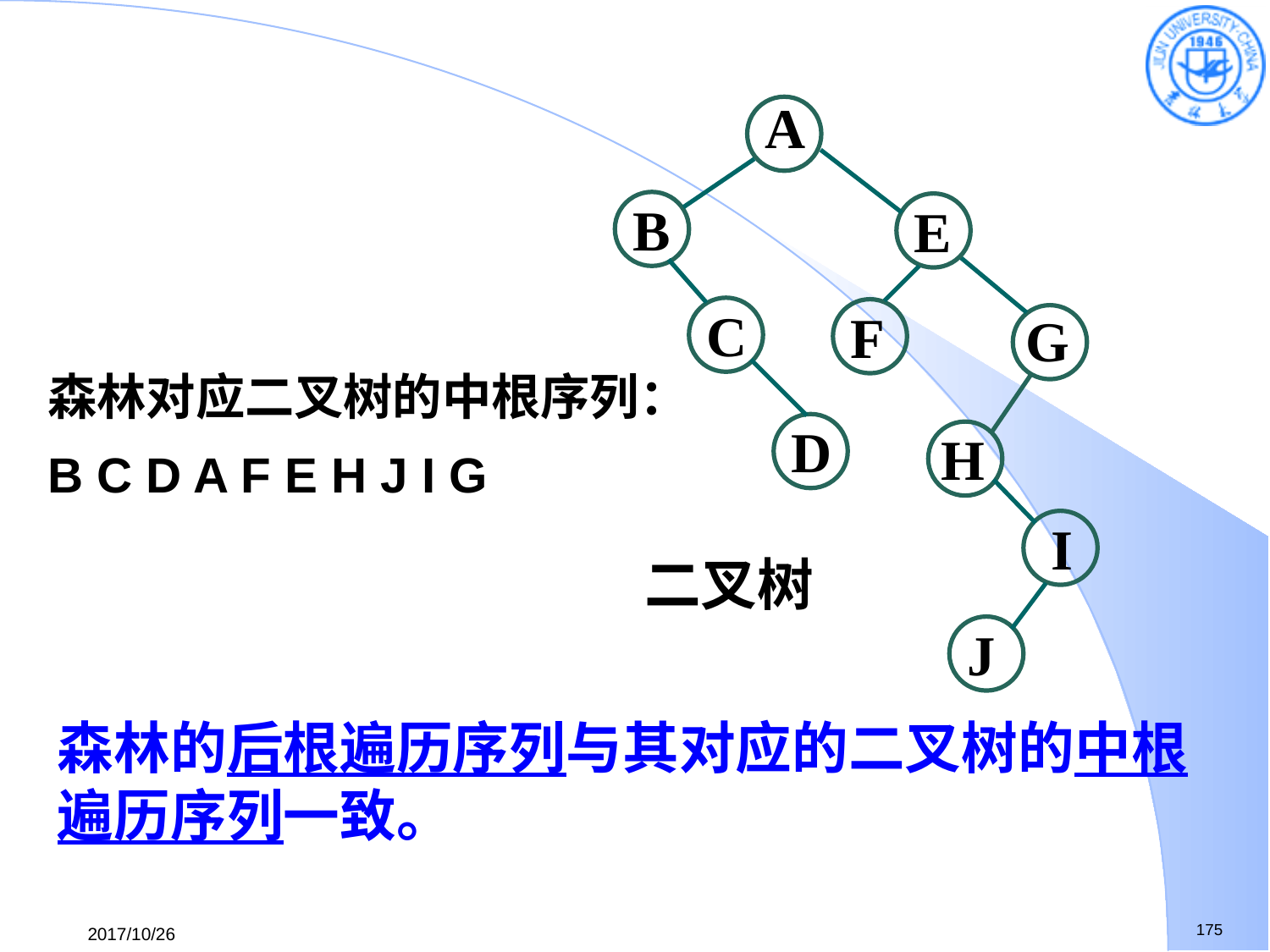

A

B
E

C
F

G

D
H

I

二叉树

J

森林对应二叉树的中根序列：
B C D A F E H J I G
森林的后根遍历序列与其对应的二叉树的中根遍历序列一致。